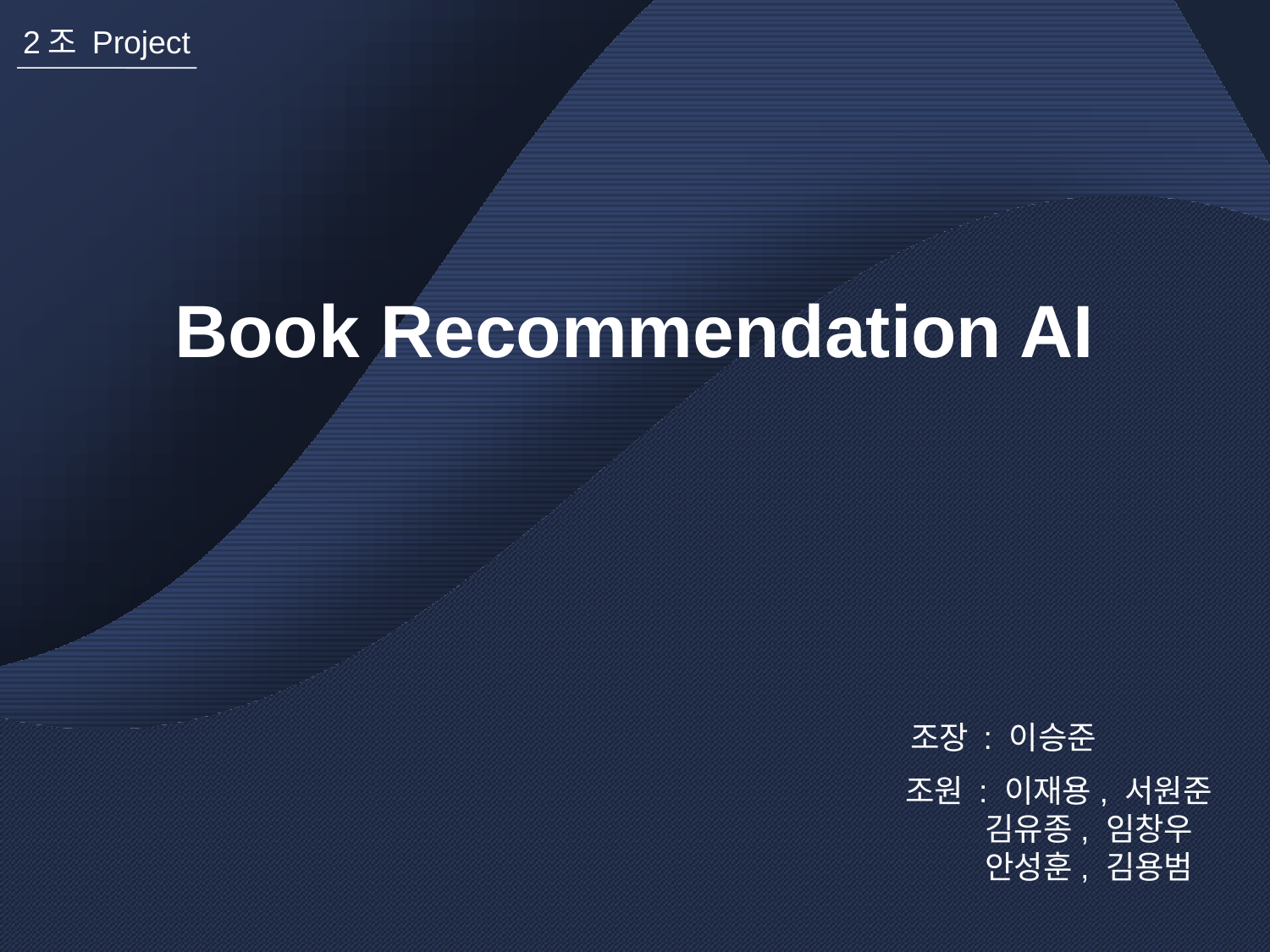

2조 Project
Book Recommendation AI
조장 : 이승준
조원 : 이재용, 서원준
          김유종, 임창우
          안성훈, 김용범